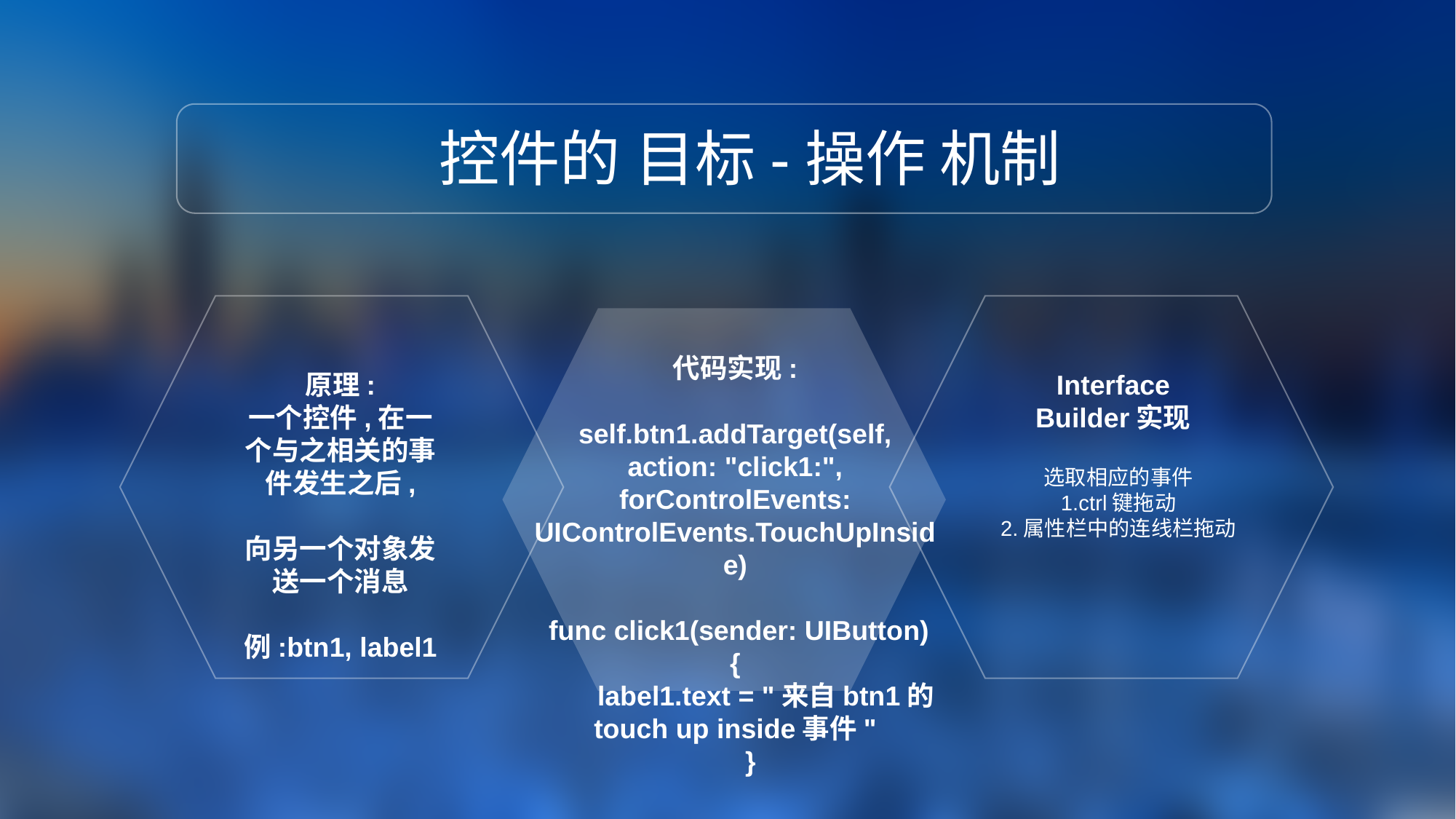

控件的 目标-操作 机制

代码实现:

self.btn1.addTarget(self, action: "click1:", forControlEvents: UIControlEvents.TouchUpInside)

 func click1(sender: UIButton) {
        label1.text = "来自btn1的 touch up inside事件"
    }

原理:
一个控件,在一个与之相关的事件发生之后,

向另一个对象发送一个消息

例:btn1, label1
Interface Builder实现

选取相应的事件
1.ctrl键拖动
2.属性栏中的连线栏拖动